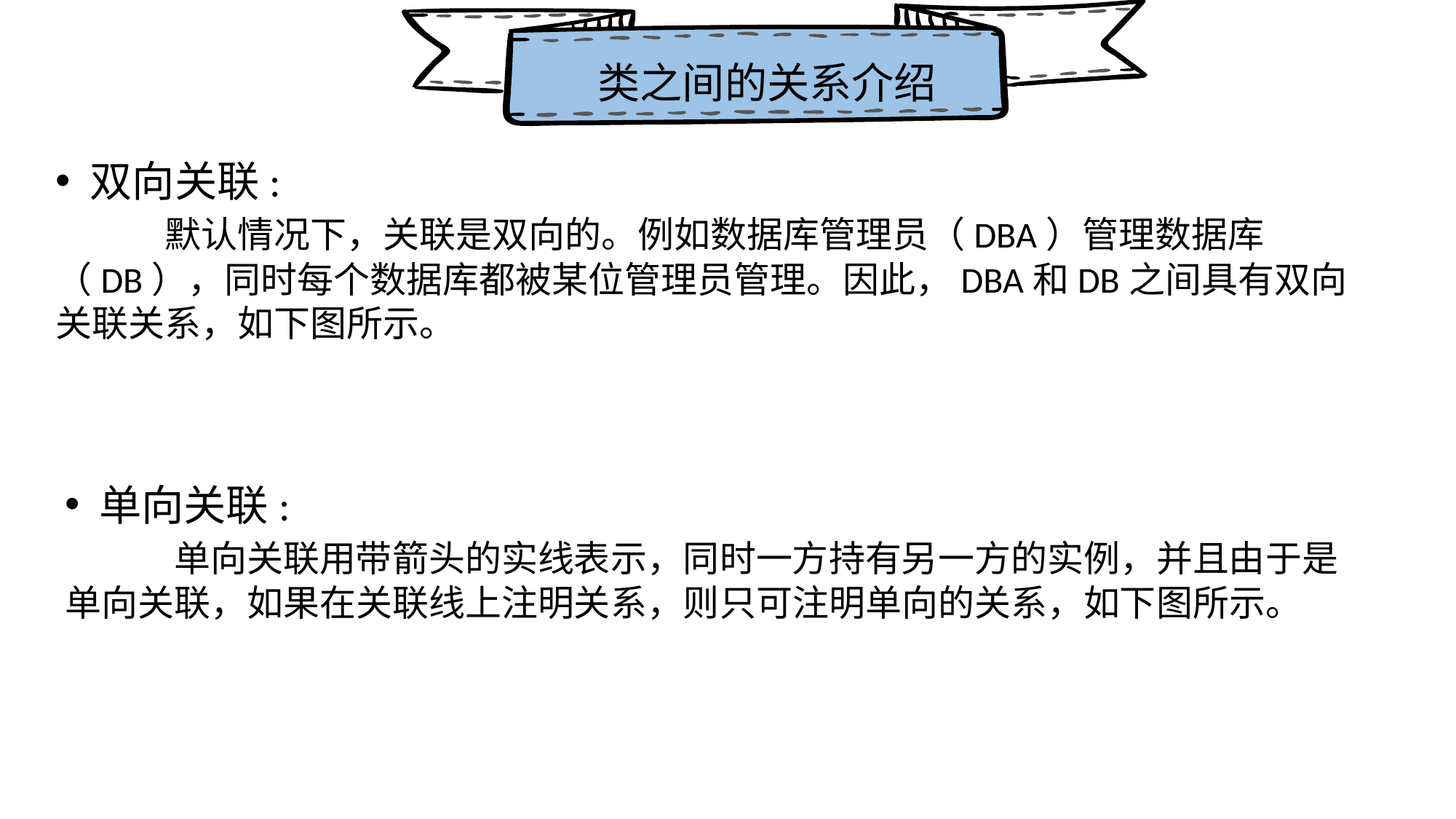

类之间的关系介绍
双向关联:
	默认情况下，关联是双向的。例如数据库管理员（DBA）管理数据库（DB），同时每个数据库都被某位管理员管理。因此，DBA和DB之间具有双向关联关系，如下图所示。
单向关联:
	单向关联用带箭头的实线表示，同时一方持有另一方的实例，并且由于是单向关联，如果在关联线上注明关系，则只可注明单向的关系，如下图所示。